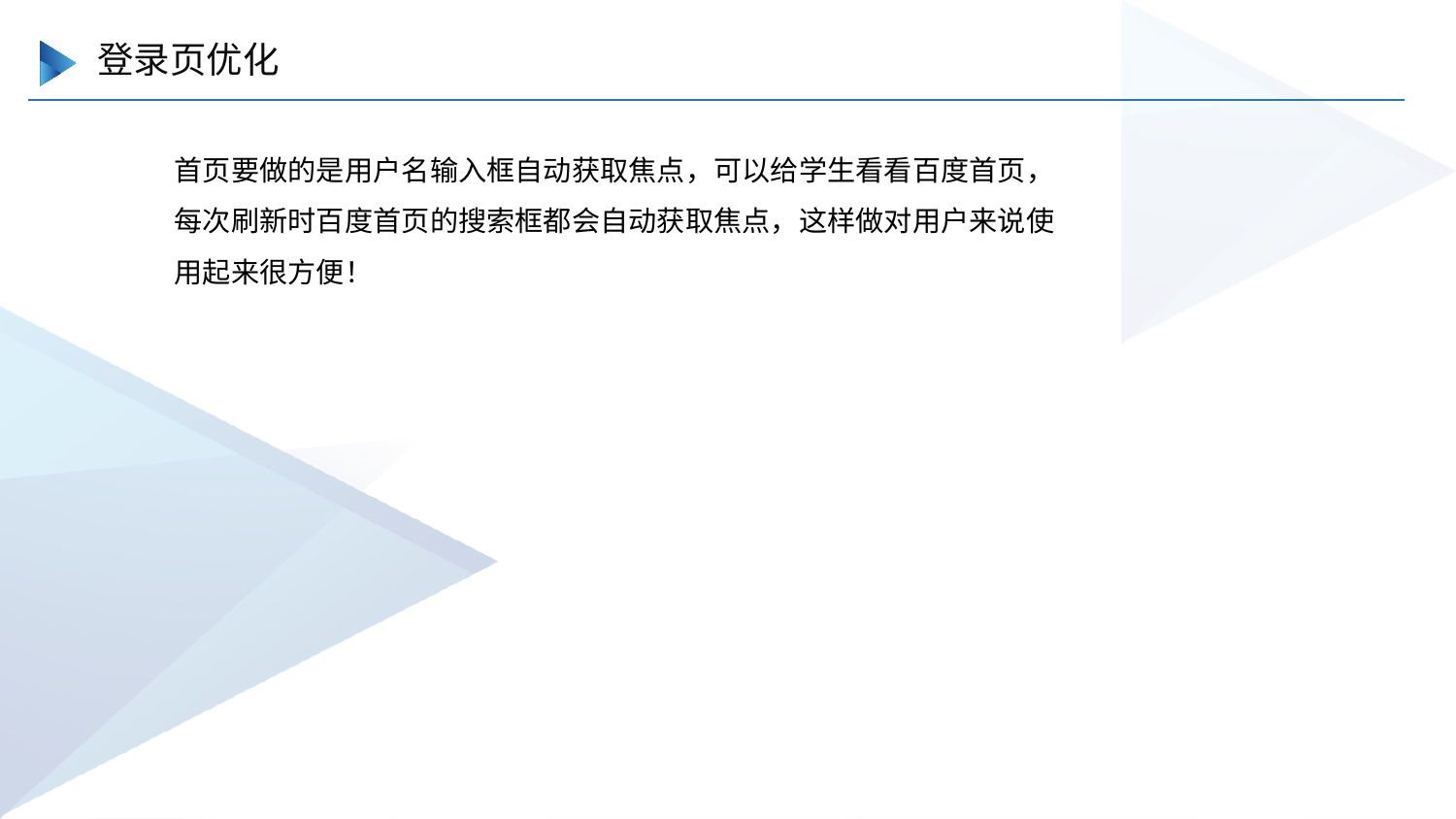

登录页优化
首页要做的是用户名输入框自动获取焦点，可以给学生看看百度首页，每次刷新时百度首页的搜索框都会自动获取焦点，这样做对用户来说使用起来很方便！